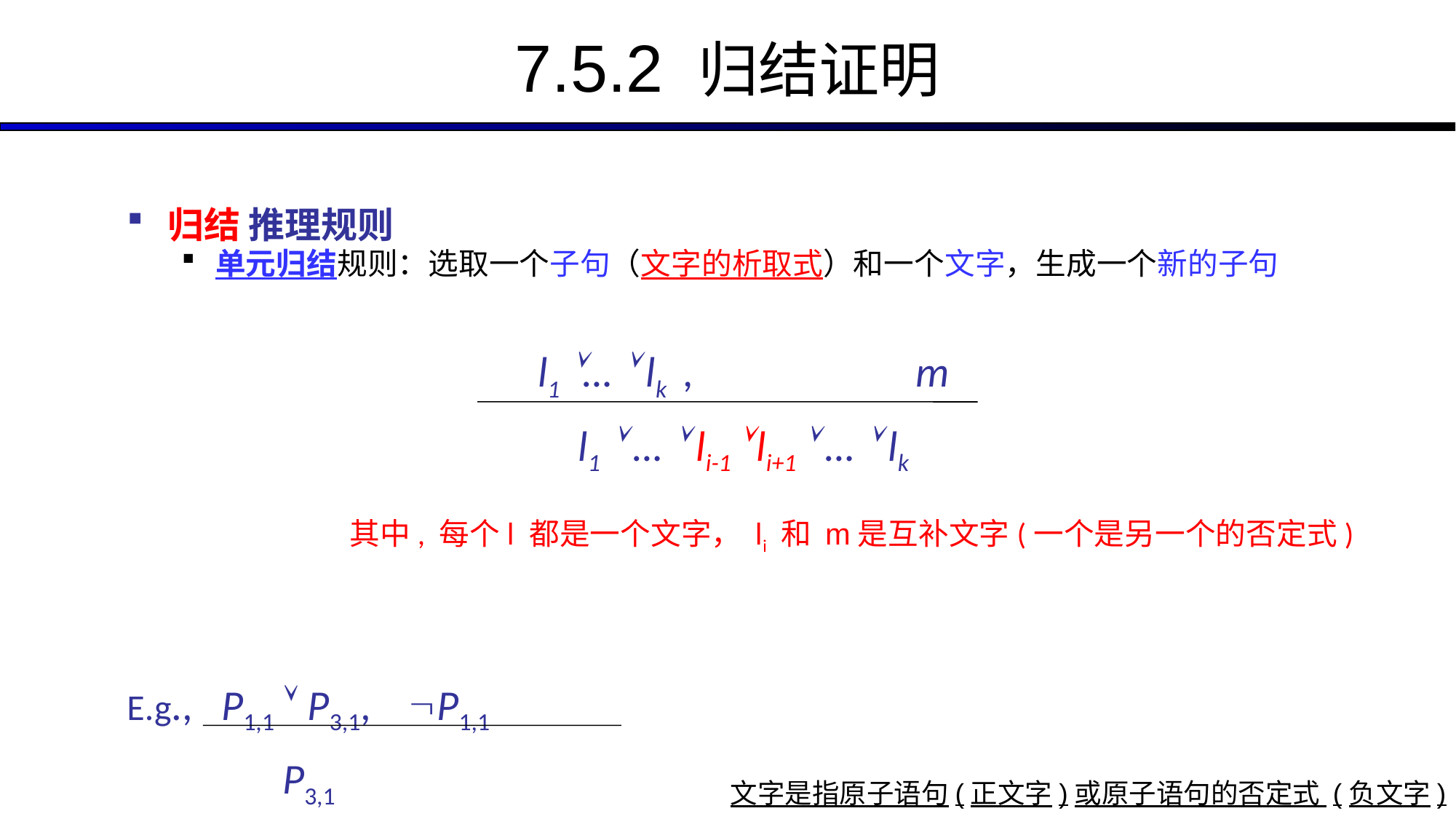

# 7.5.2 归结证明

归结 推理规则
单元归结规则：选取一个子句（文字的析取式）和一个文字，生成一个新的子句

l1 ∨… ∨ lk   , 		 m
l1 ∨ … ∨ li-1 ∨ li+1 ∨ … ∨ lk

                                其中, 每个l  都是一个文字， li 和 m是互补文字(一个是另一个的否定式)

E.g.,   P1,1 ∨ P3,1,    ¬P1,1
      	   	 P3,1

文字是指原子语句(正文字)或原子语句的否定式 (负文字)